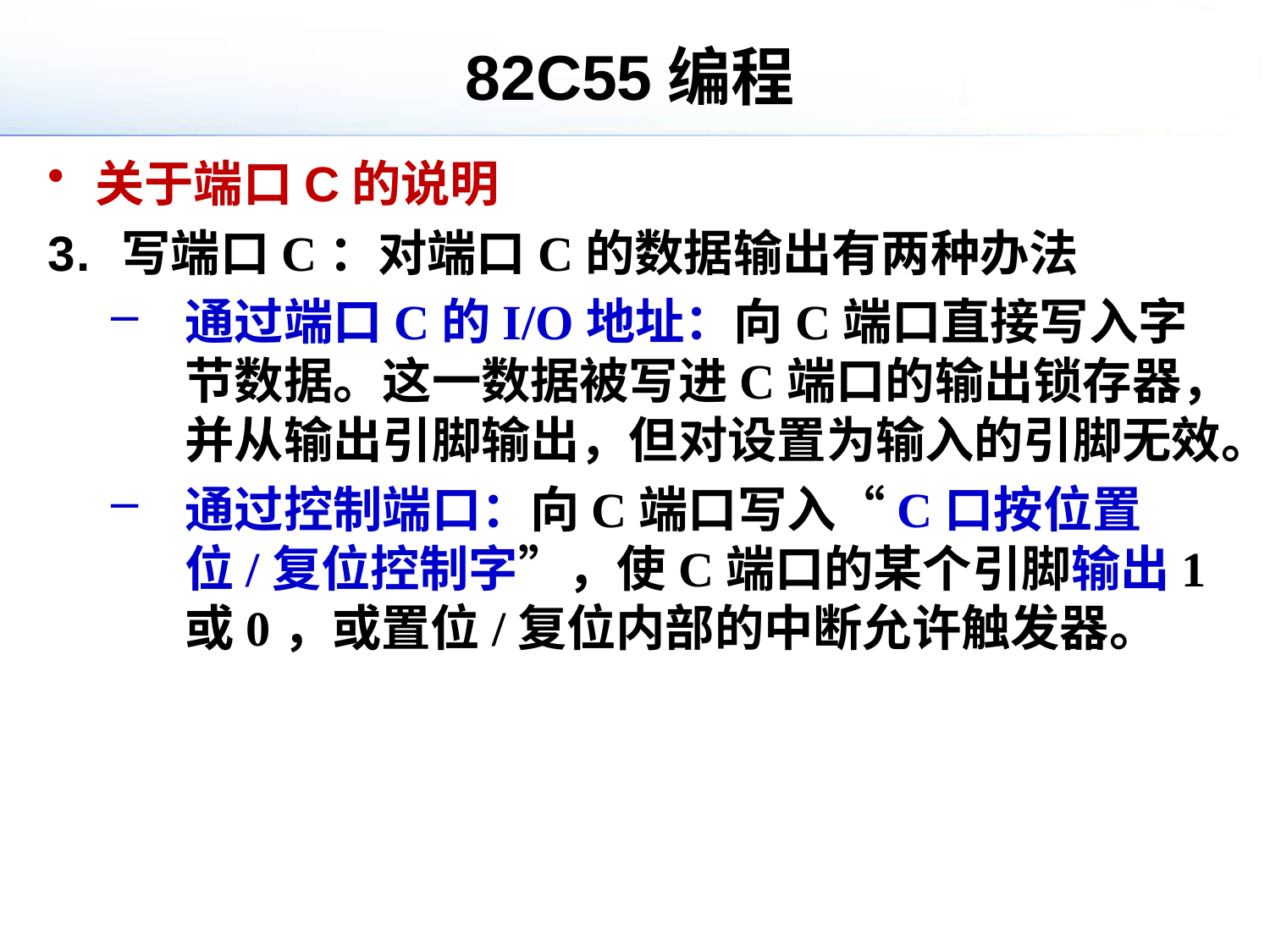

# 82C55编程
关于端口C的说明
写端口C：对端口C的数据输出有两种办法
通过端口C的I/O地址：向C端口直接写入字节数据。这一数据被写进C端口的输出锁存器，并从输出引脚输出，但对设置为输入的引脚无效。
通过控制端口：向C端口写入“C口按位置位/复位控制字”，使C端口的某个引脚输出1或0，或置位/复位内部的中断允许触发器。